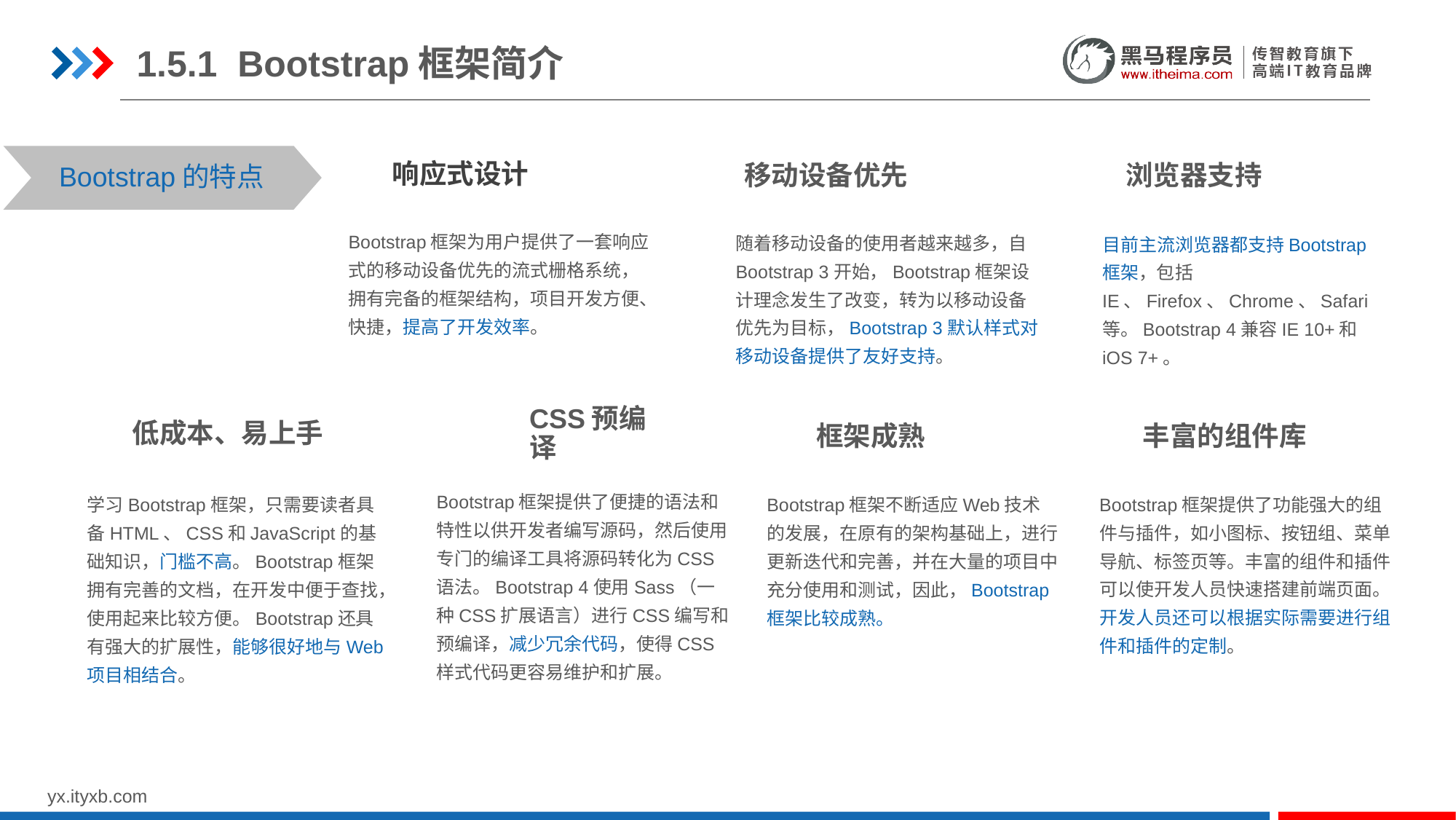

1.5.1  Bootstrap框架简介

Bootstrap的特点
响应式设计
移动设备优先

Bootstrap框架为用户提供了一套响应式的移动设备优先的流式栅格系统，拥有完备的框架结构，项目开发方便、快捷，提高了开发效率。
随着移动设备的使用者越来越多，自Bootstrap 3开始，Bootstrap框架设计理念发生了改变，转为以移动设备优先为目标，Bootstrap 3默认样式对移动设备提供了友好支持。
浏览器支持
目前主流浏览器都支持Bootstrap框架，包括IE、Firefox、Chrome、Safari等。Bootstrap 4兼容IE 10+和iOS 7+。
低成本、易上手
CSS预编译
框架成熟
丰富的组件库
Bootstrap框架提供了便捷的语法和特性以供开发者编写源码，然后使用专门的编译工具将源码转化为CSS语法。Bootstrap 4使用Sass（一种CSS扩展语言）进行CSS编写和预编译，减少冗余代码，使得CSS样式代码更容易维护和扩展。
Bootstrap框架提供了功能强大的组件与插件，如小图标、按钮组、菜单导航、标签页等。丰富的组件和插件可以使开发人员快速搭建前端页面。开发人员还可以根据实际需要进行组件和插件的定制。
学习Bootstrap框架，只需要读者具备HTML、CSS和JavaScript的基础知识，门槛不高。Bootstrap框架拥有完善的文档，在开发中便于查找，使用起来比较方便。Bootstrap还具有强大的扩展性，能够很好地与Web项目相结合。
Bootstrap框架不断适应Web技术的发展，在原有的架构基础上，进行更新迭代和完善，并在大量的项目中充分使用和测试，因此，Bootstrap框架比较成熟。